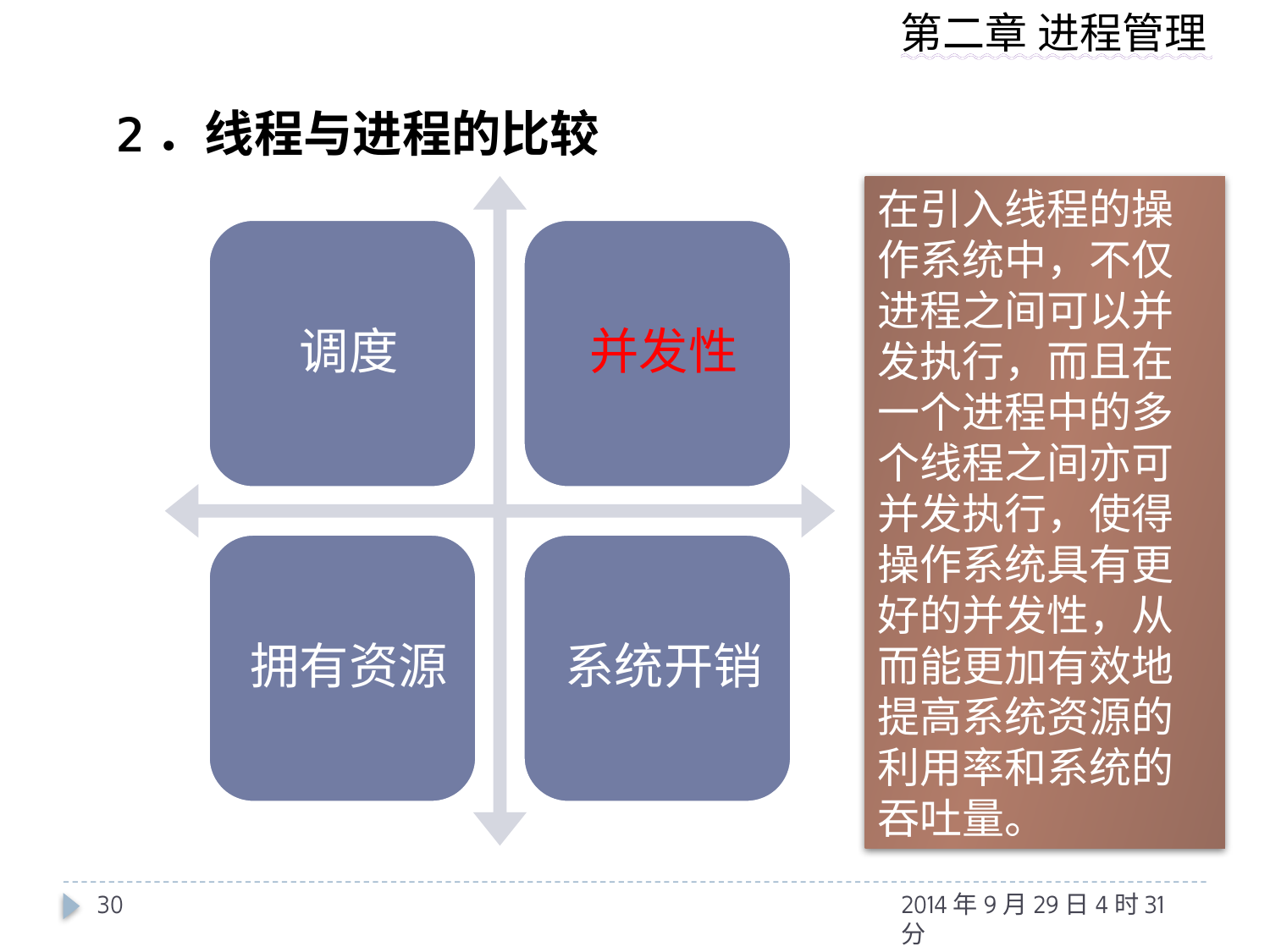

2．线程与进程的比较
调度
并发性
拥有资源
系统开销
在引入线程的操作系统中，不仅进程之间可以并发执行，而且在一个进程中的多个线程之间亦可并发执行，使得操作系统具有更好的并发性，从而能更加有效地提高系统资源的利用率和系统的吞吐量。
30
2014年9月29日4时31分